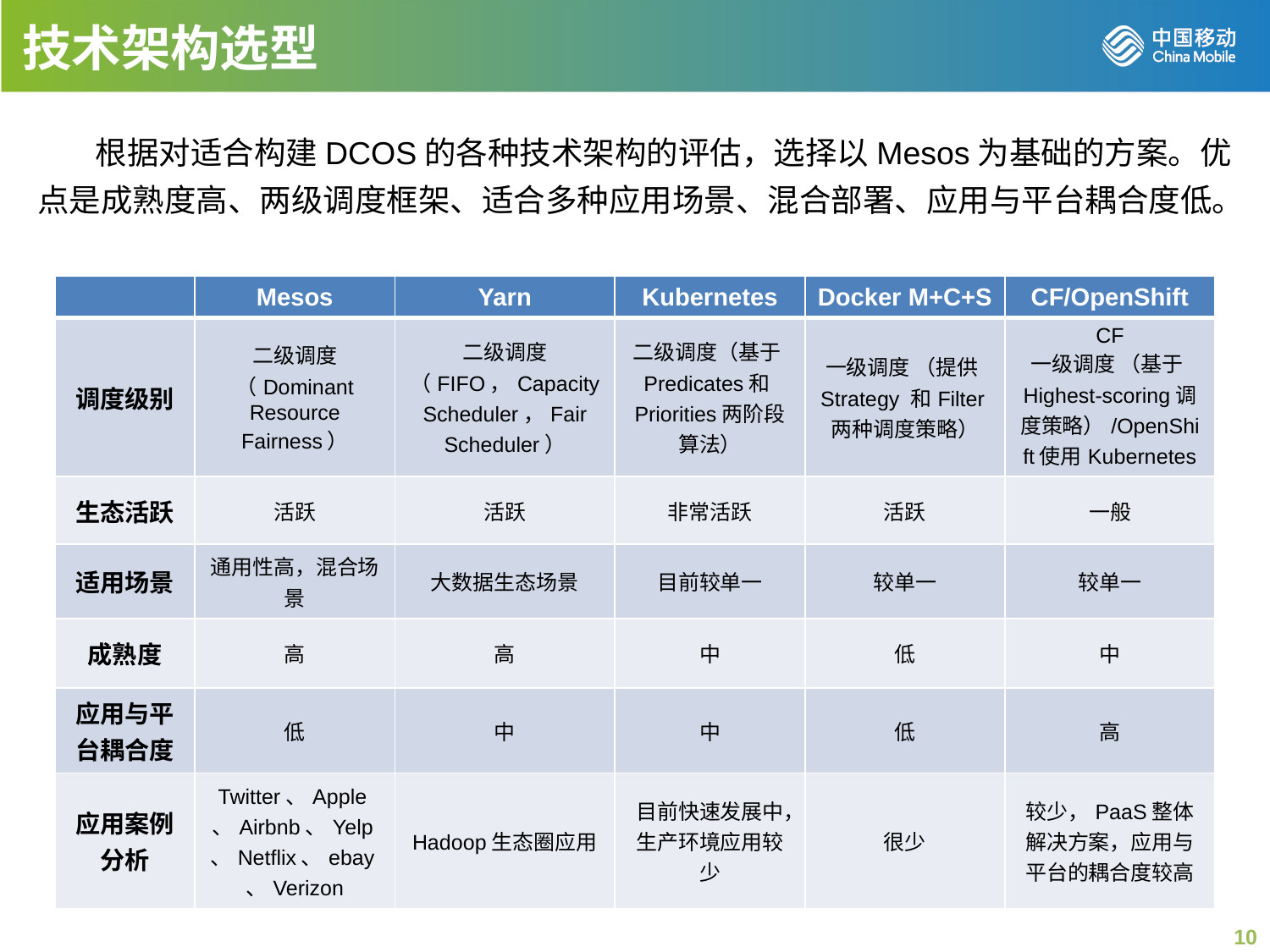

技术架构选型
       根据对适合构建DCOS的各种技术架构的评估，选择以Mesos为基础的方案。优点是成熟度高、两级调度框架、适合多种应用场景、混合部署、应用与平台耦合度低。
|  | Mesos | Yarn | Kubernetes | Docker M+C+S | CF/OpenShift |
| --- | --- | --- | --- | --- | --- |
| 调度级别 | 二级调度 （Dominant Resource Fairness） | 二级调度 （FIFO，Capacity Scheduler，Fair Scheduler） | 二级调度（基于Predicates和Priorities两阶段算法） | 一级调度 （提供Strategy 和Filter两种调度策略） | CF 一级调度 （基于Highest-scoring调度策略）/OpenShift使用Kubernetes |
| 生态活跃 | 活跃 | 活跃 | 非常活跃 | 活跃 | 一般 |
| 适用场景 | 通用性高，混合场景 | 大数据生态场景 | 目前较单一 | 较单一 | 较单一 |
| 成熟度 | 高 | 高 | 中 | 低 | 中 |
| 应用与平台耦合度 | 低 | 中 | 中 | 低 | 高 |
| 应用案例分析 | Twitter、Apple、Airbnb、Yelp、Netflix、ebay、Verizon | Hadoop生态圈应用 | 目前快速发展中，生产环境应用较少 | 很少 | 较少，PaaS整体解决方案，应用与平台的耦合度较高 |